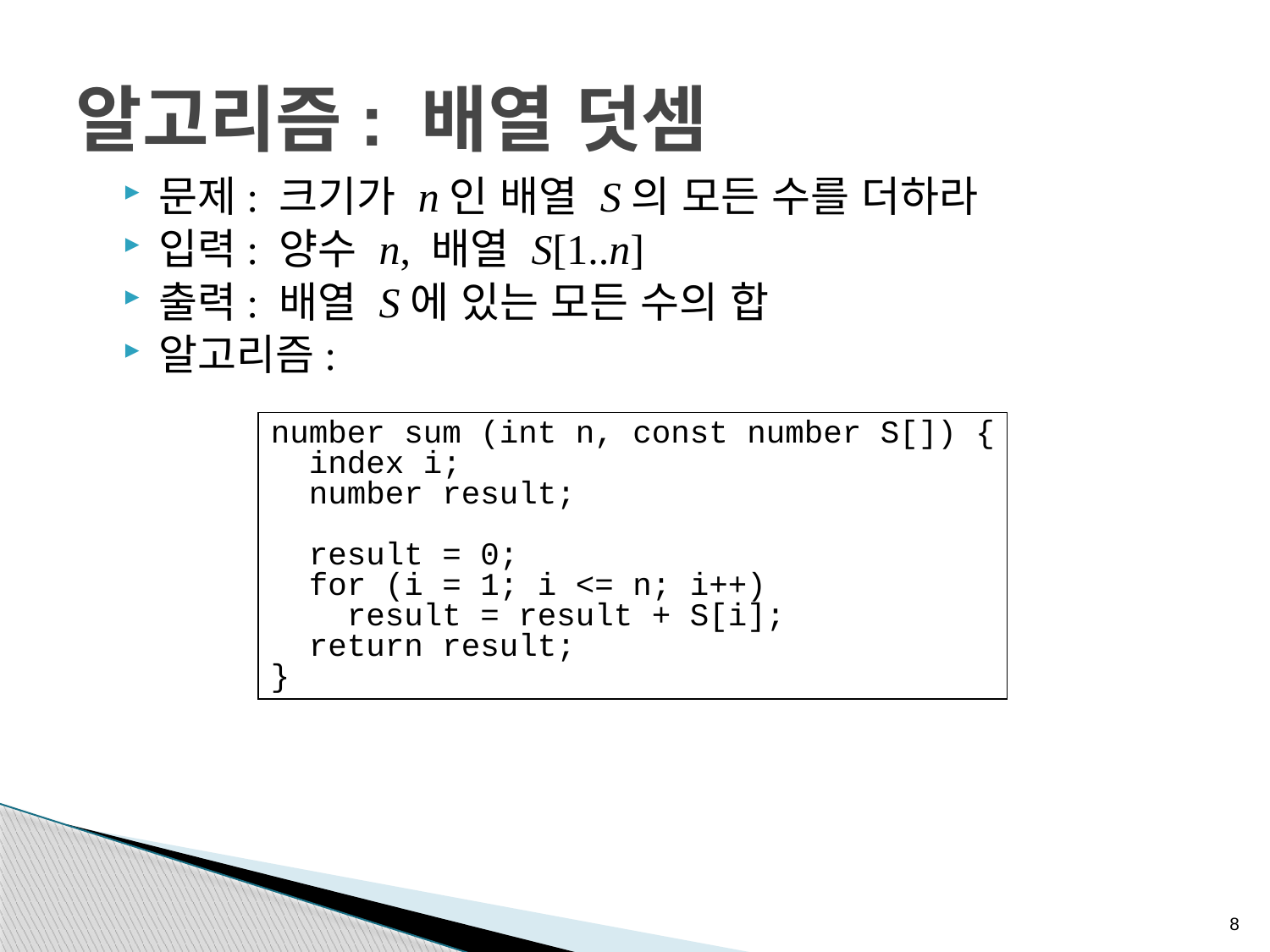

# 알고리즘: 배열 덧셈
문제: 크기가 n인 배열 S의 모든 수를 더하라
입력: 양수 n, 배열 S[1..n]
출력: 배열 S에 있는 모든 수의 합
알고리즘:
number sum (int n, const number S[]) {
  index i;
  number result;

  result = 0;
  for (i = 1; i <= n; i++)
    result = result + S[i];
  return result;
}
8